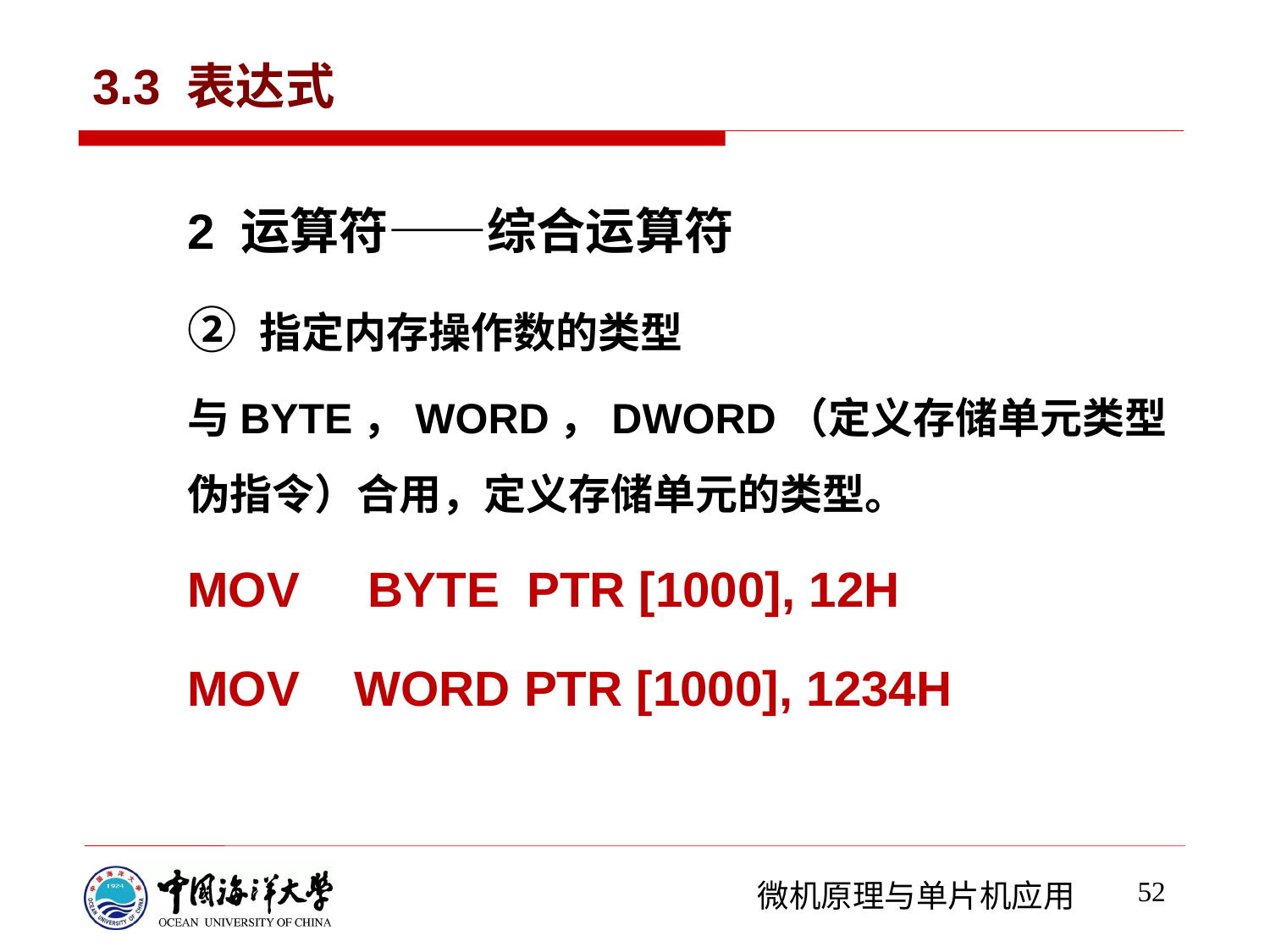

# 3.3 表达式
2 运算符——综合运算符
② 指定内存操作数的类型
与BYTE，WORD，DWORD（定义存储单元类型伪指令）合用，定义存储单元的类型。
MOV     BYTE  PTR [1000], 12H
MOV    WORD PTR [1000], 1234H

52